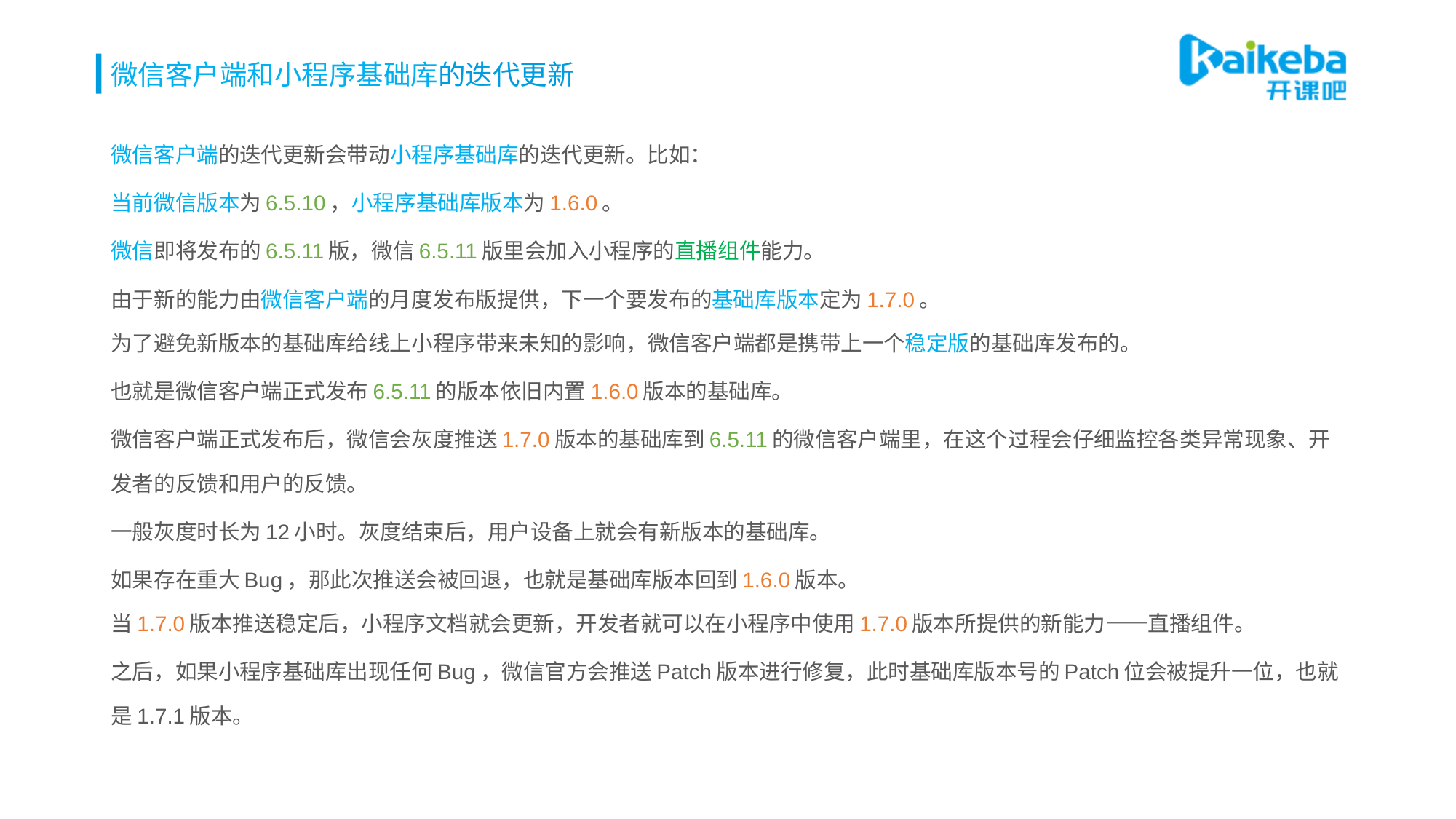

# 微信客户端和小程序基础库的迭代更新
微信客户端的迭代更新会带动小程序基础库的迭代更新。比如：
当前微信版本为6.5.10，小程序基础库版本为1.6.0。
微信即将发布的6.5.11版，微信6.5.11版里会加入小程序的直播组件能力。
由于新的能力由微信客户端的月度发布版提供，下一个要发布的基础库版本定为1.7.0。
为了避免新版本的基础库给线上小程序带来未知的影响，微信客户端都是携带上一个稳定版的基础库发布的。
也就是微信客户端正式发布6.5.11的版本依旧内置1.6.0版本的基础库。
微信客户端正式发布后，微信会灰度推送1.7.0版本的基础库到6.5.11的微信客户端里，在这个过程会仔细监控各类异常现象、开发者的反馈和用户的反馈。
一般灰度时长为12小时。灰度结束后，用户设备上就会有新版本的基础库。
如果存在重大Bug，那此次推送会被回退，也就是基础库版本回到1.6.0版本。
当1.7.0版本推送稳定后，小程序文档就会更新，开发者就可以在小程序中使用1.7.0版本所提供的新能力——直播组件。
之后，如果小程序基础库出现任何Bug，微信官方会推送Patch版本进行修复，此时基础库版本号的Patch位会被提升一位，也就是1.7.1版本。